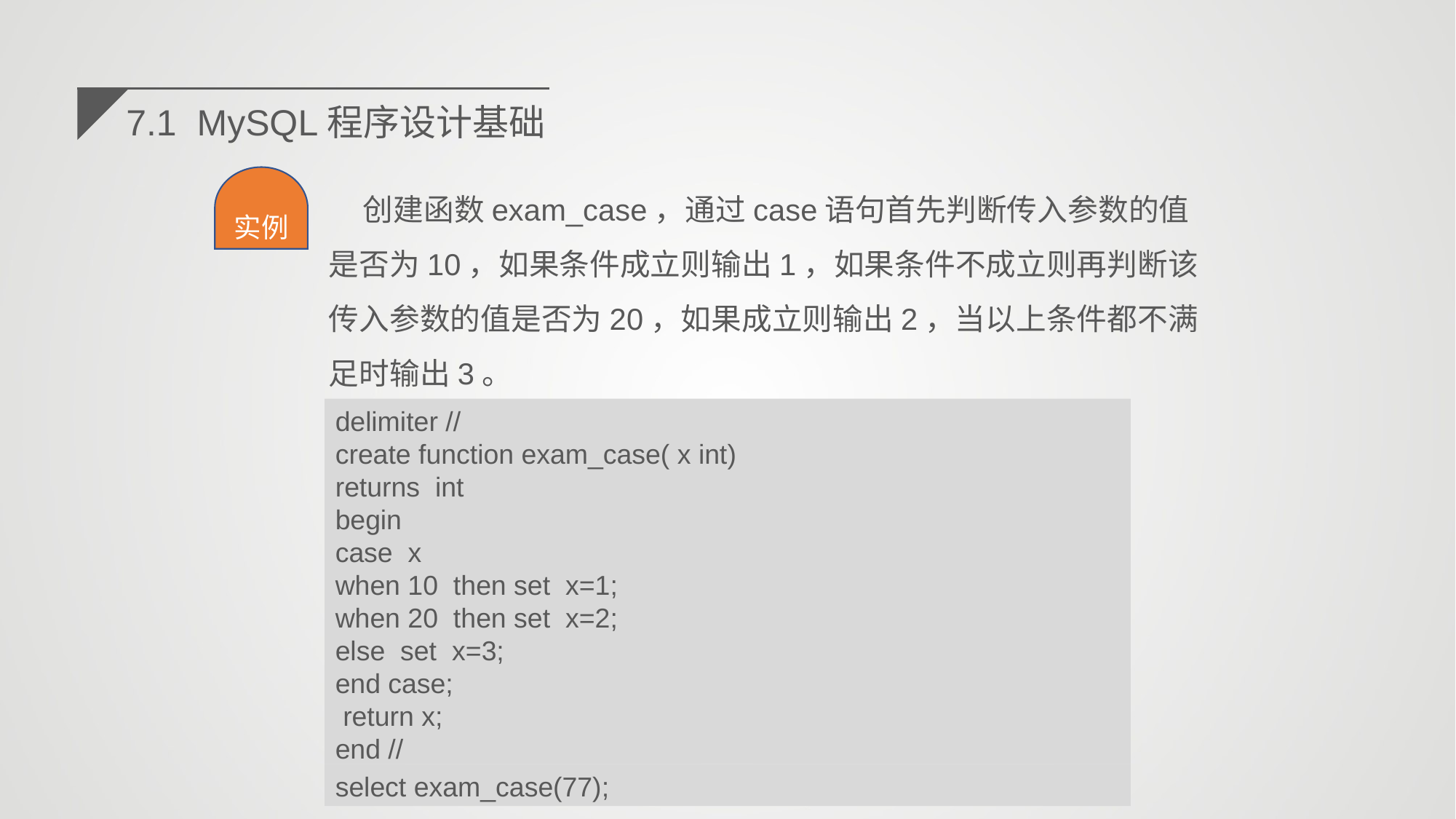

7.1  MySQL程序设计基础

实例
    创建函数exam_case，通过case语句首先判断传入参数的值是否为10，如果条件成立则输出1，如果条件不成立则再判断该传入参数的值是否为20，如果成立则输出2，当以上条件都不满足时输出3。
delimiter //
create function exam_case( x int)
returns  int
begin
case  x
when 10  then set  x=1;
when 20  then set  x=2;
else  set  x=3;
end case;
 return x;
end //
delimiter ;

select exam_case(77);